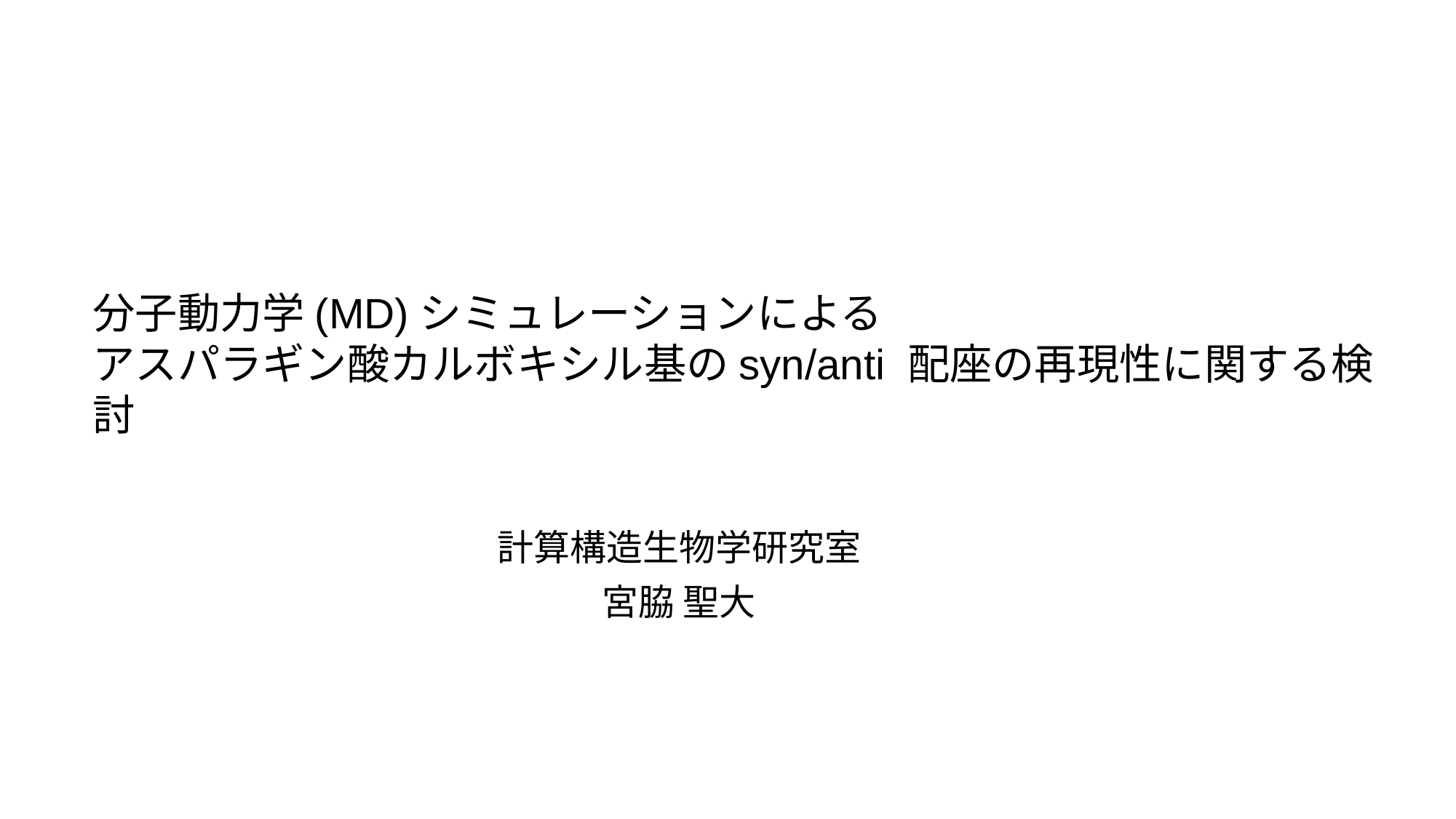

分子動力学(MD)シミュレーションによる
アスパラギン酸カルボキシル基のsyn/anti 配座の再現性に関する検討
計算構造生物学研究室
宮脇 聖大